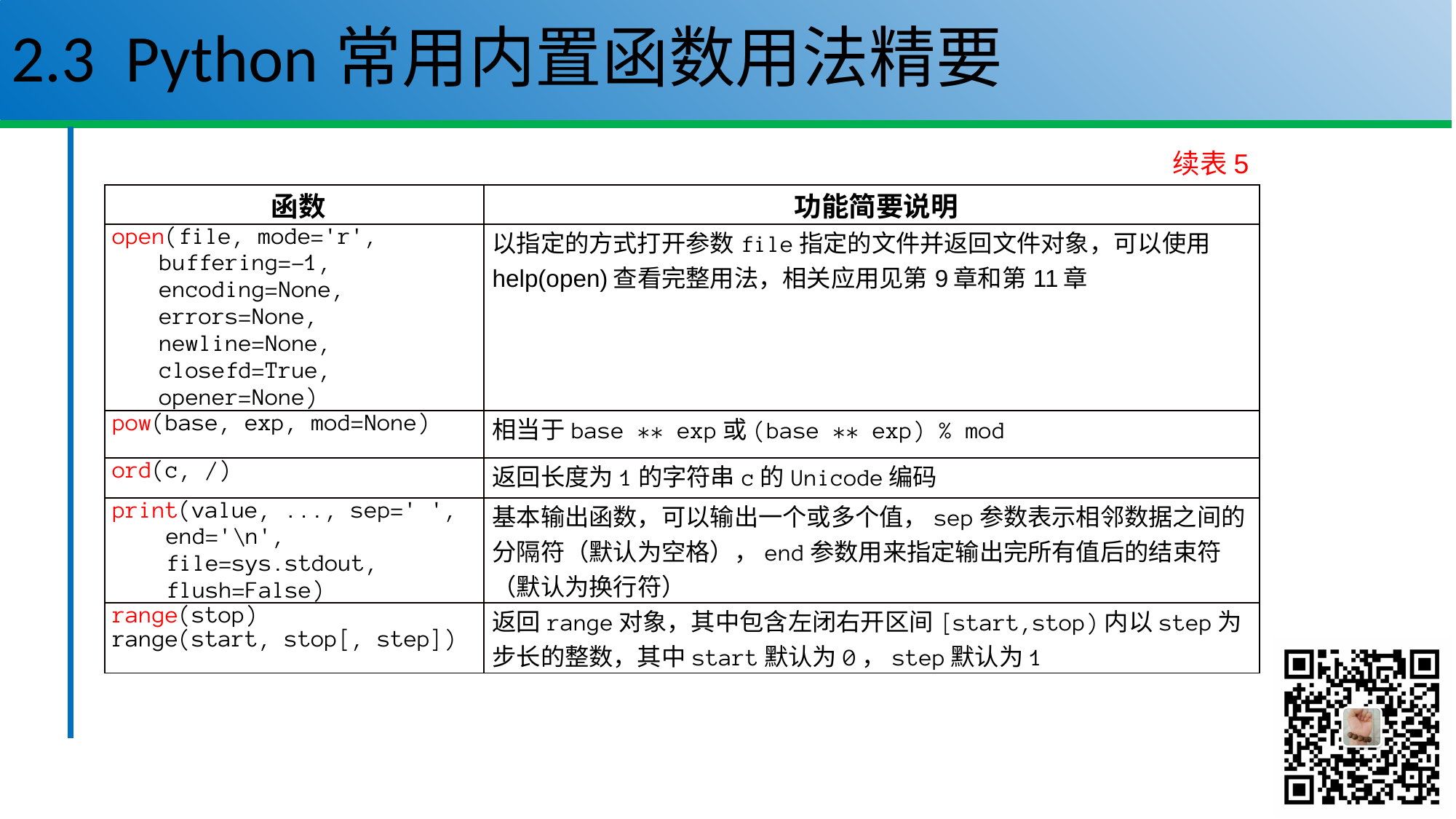

# 2.3  Python常用内置函数用法精要
续表5
| 函数 | 功能简要说明 |
| --- | --- |
| open(file, mode='r', buffering=-1, encoding=None, errors=None, newline=None, closefd=True, opener=None) | 以指定的方式打开参数file指定的文件并返回文件对象，可以使用help(open)查看完整用法，相关应用见第9章和第11章 |
| pow(base, exp, mod=None) | 相当于base \*\* exp或(base \*\* exp) % mod |
| ord(c, /) | 返回长度为1的字符串c的Unicode编码 |
| print(value, ..., sep=' ', end='\n', file=sys.stdout, flush=False) | 基本输出函数，可以输出一个或多个值，sep参数表示相邻数据之间的分隔符（默认为空格），end参数用来指定输出完所有值后的结束符（默认为换行符） |
| range(stop) range(start, stop[, step]) | 返回range对象，其中包含左闭右开区间[start,stop)内以step为步长的整数，其中start默认为0，step默认为1 |
43